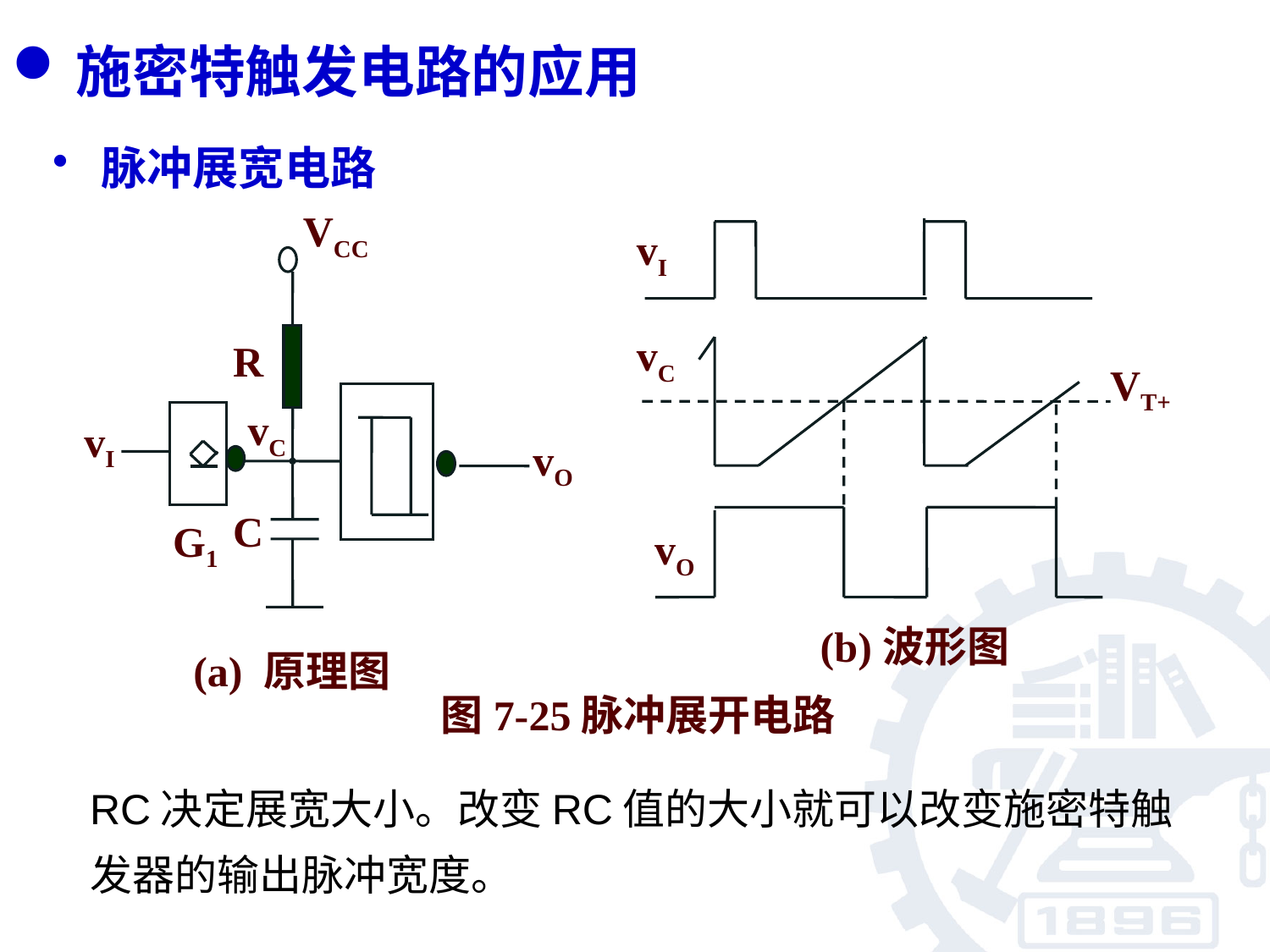

施密特触发电路的应用
脉冲展宽电路
VCC

R

vC

vI

vO

C
G1

 (a) 原理图
vI

vC

VT+

vO

(b)波形图
图7-25脉冲展开电路
RC决定展宽大小。改变RC值的大小就可以改变施密特触发器的输出脉冲宽度。